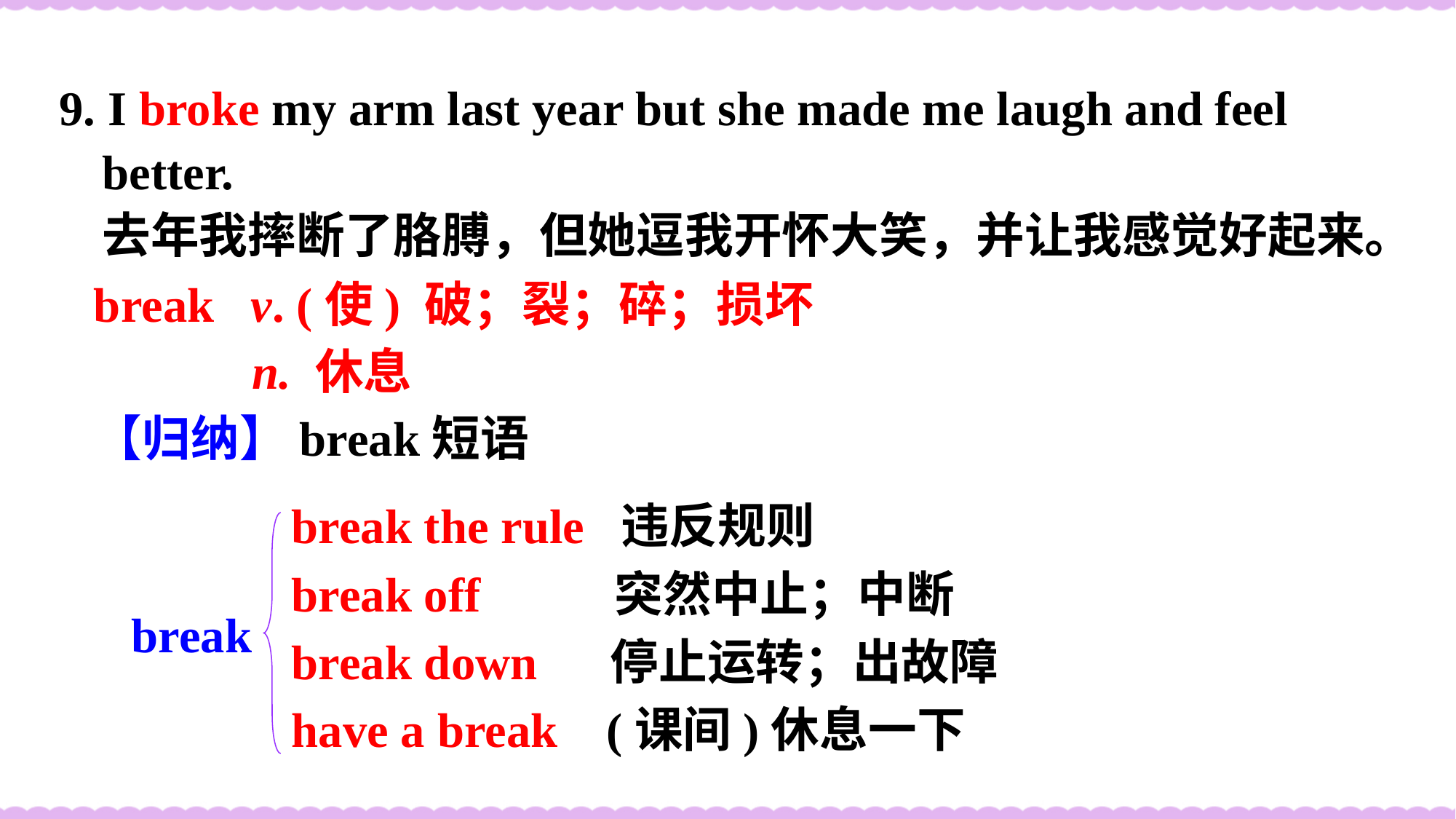

9. I broke my arm last year but she made me laugh and feel better.
去年我摔断了胳膊，但她逗我开怀大笑，并让我感觉好起来。
break   v. (使) 破；裂；碎；损坏
             n. 休息
【归纳】break短语
break the rule  违反规则
break off          突然中止；中断
break down     停止运转；出故障
have a break    (课间)休息一下

break